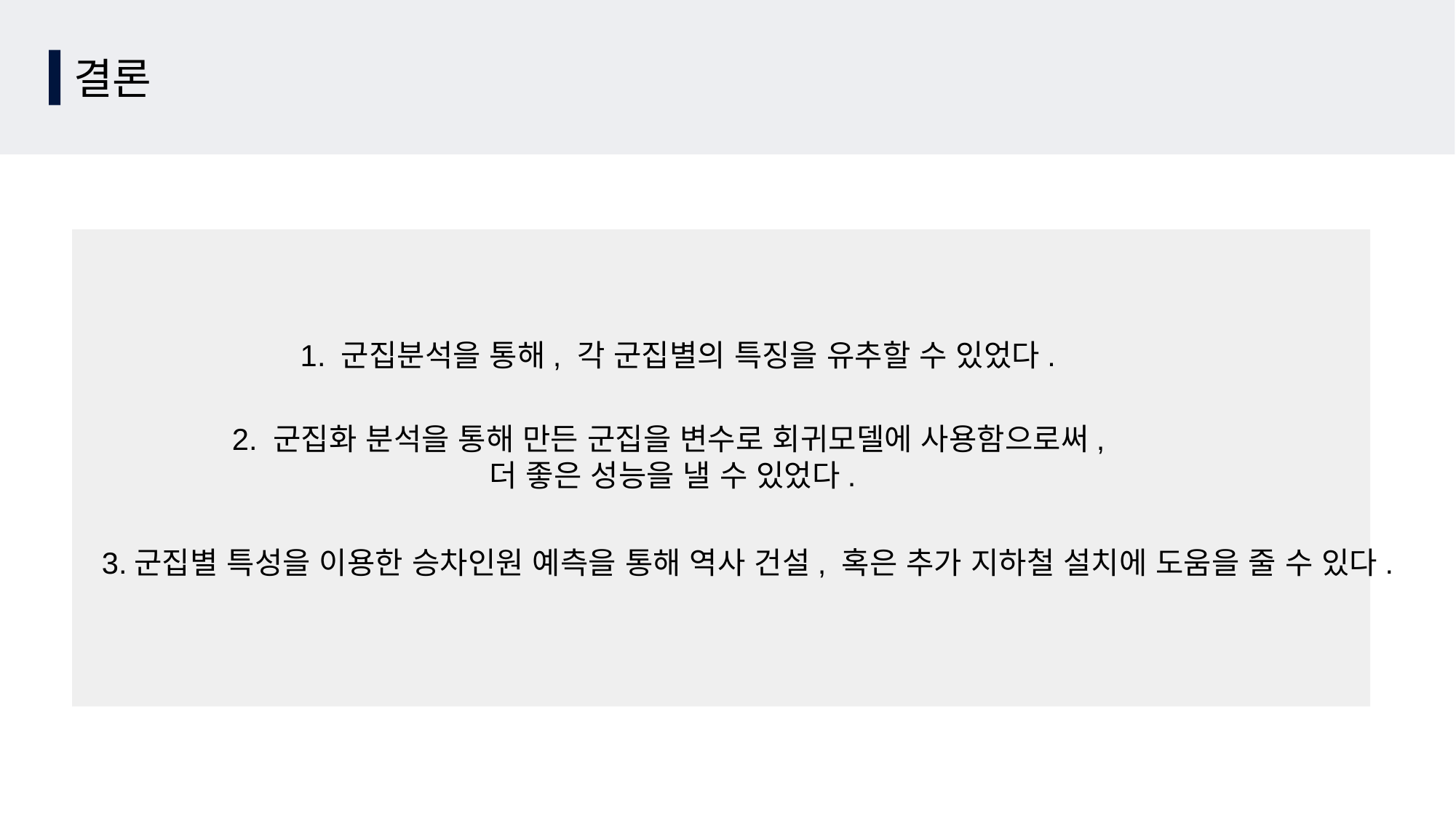

결론

1. 군집분석을 통해, 각 군집별의 특징을 유추할 수 있었다.
2. 군집화 분석을 통해 만든 군집을 변수로 회귀모델에 사용함으로써,
더 좋은 성능을 낼 수 있었다.
3.군집별 특성을 이용한 승차인원 예측을 통해 역사 건설, 혹은 추가 지하철 설치에 도움을 줄 수 있다.